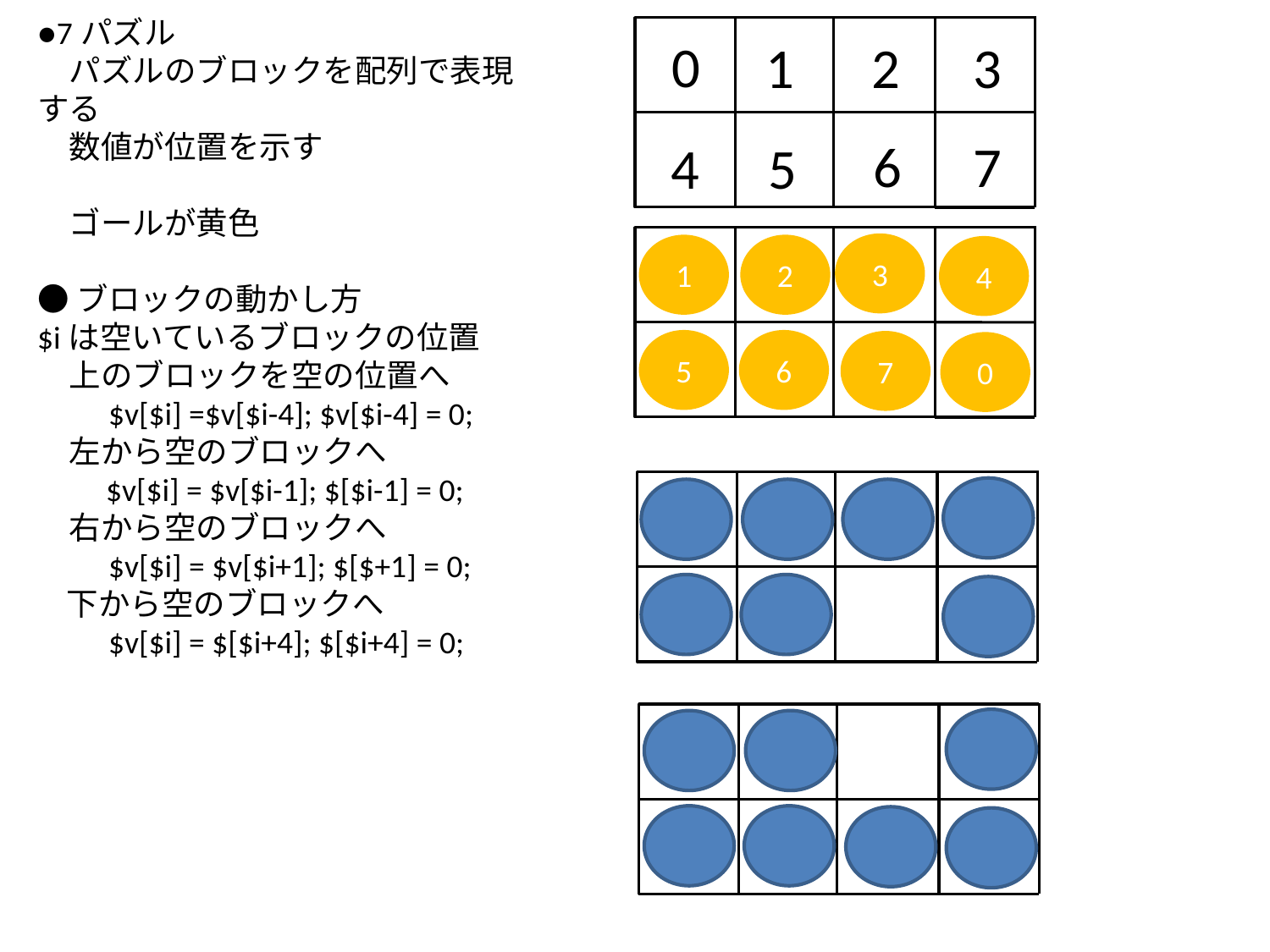

●7パズル
　パズルのブロックを配列で表現する
　数値が位置を示す

　ゴールが黄色

●ブロックの動かし方
$iは空いているブロックの位置
　上のブロックを空の位置へ
　　$v[$i] =$v[$i-4]; $v[$i-4] = 0;
　左から空のブロックへ
   　$v[$i] = $v[$i-1]; $[$i-1] = 0;
　右から空のブロックへ
　　$v[$i] = $v[$i+1]; $[$+1] = 0;
   下から空のブロックへ
　　$v[$i] = $[$i+4]; $[$i+4] = 0;

0
1
2
3
6
7
4
5

3
1
2
4
5
6
7
0